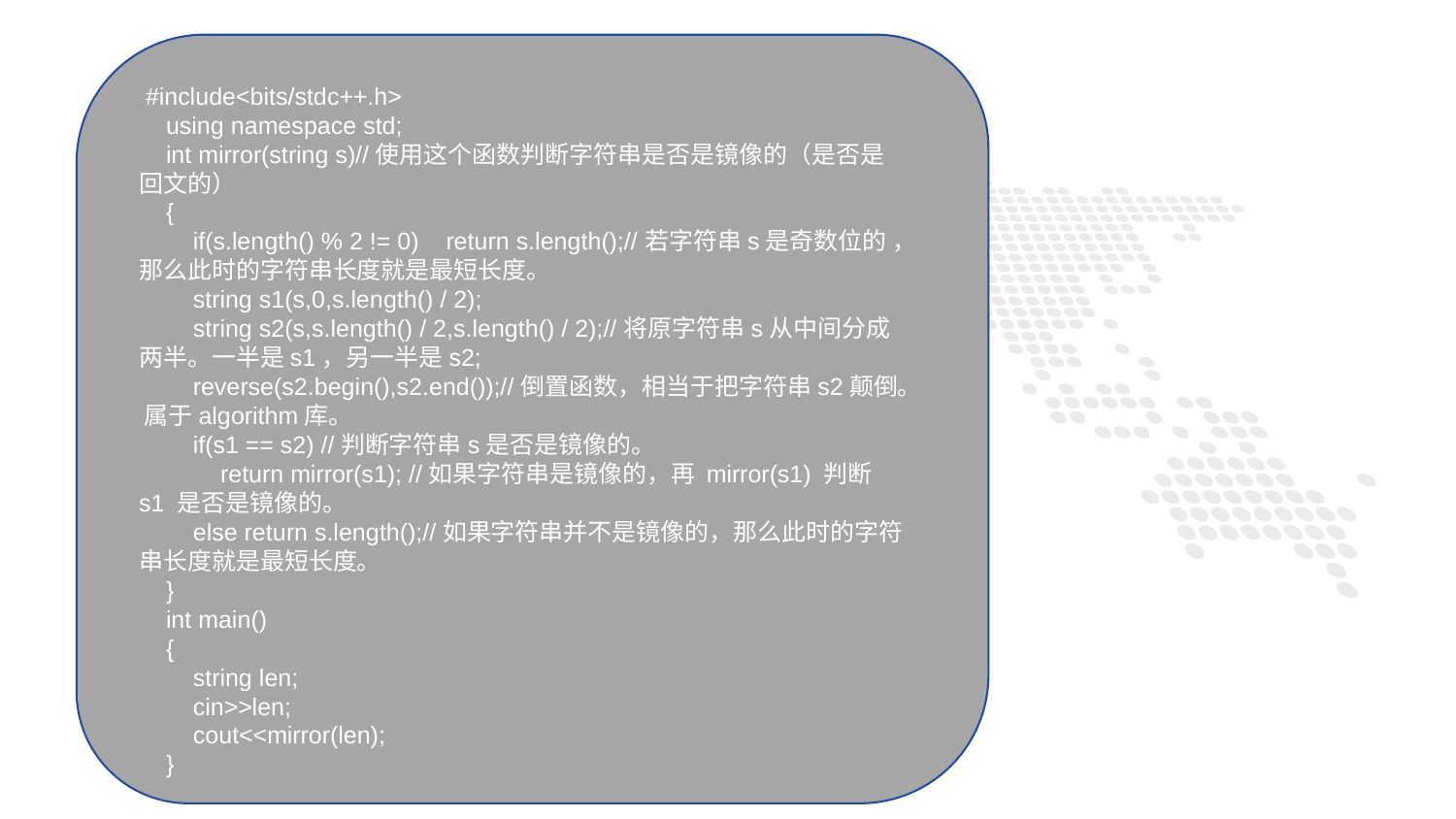

#include<bits/stdc++.h>
    using namespace std;
    int mirror(string s)//使用这个函数判断字符串是否是镜像的（是否是回文的）
    {
        if(s.length() % 2 != 0)    return s.length();//若字符串s是奇数位的 ，那么此时的字符串长度就是最短长度。
        string s1(s,0,s.length() / 2);
        string s2(s,s.length() / 2,s.length() / 2);//将原字符串s从中间分成两半。一半是s1，另一半是s2;
        reverse(s2.begin(),s2.end());//倒置函数，相当于把字符串s2颠倒。 属于algorithm库。
        if(s1 == s2) //判断字符串s是否是镜像的。
            return mirror(s1); //如果字符串是镜像的，再 mirror(s1) 判断 s1 是否是镜像的。
        else return s.length();//如果字符串并不是镜像的，那么此时的字符串长度就是最短长度。
    }
    int main()
    {
        string len;
        cin>>len;
        cout<<mirror(len);
    }
1
PART  ONE